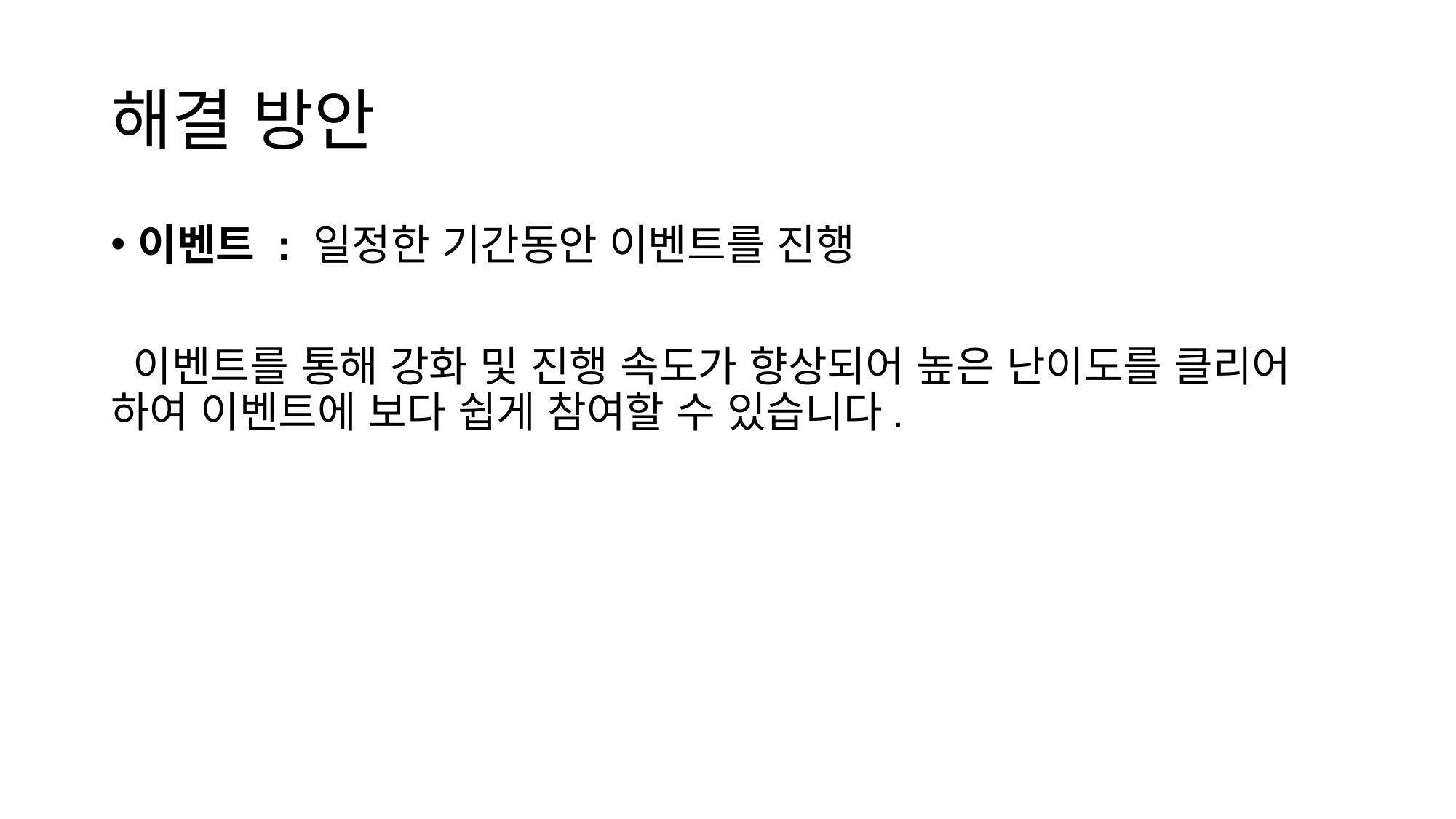

# 해결 방안
이벤트 : 일정한 기간동안 이벤트를 진행

 이벤트를 통해 강화 및 진행 속도가 향상되어 높은 난이도를 클리어 하여 이벤트에 보다 쉽게 참여할 수 있습니다.